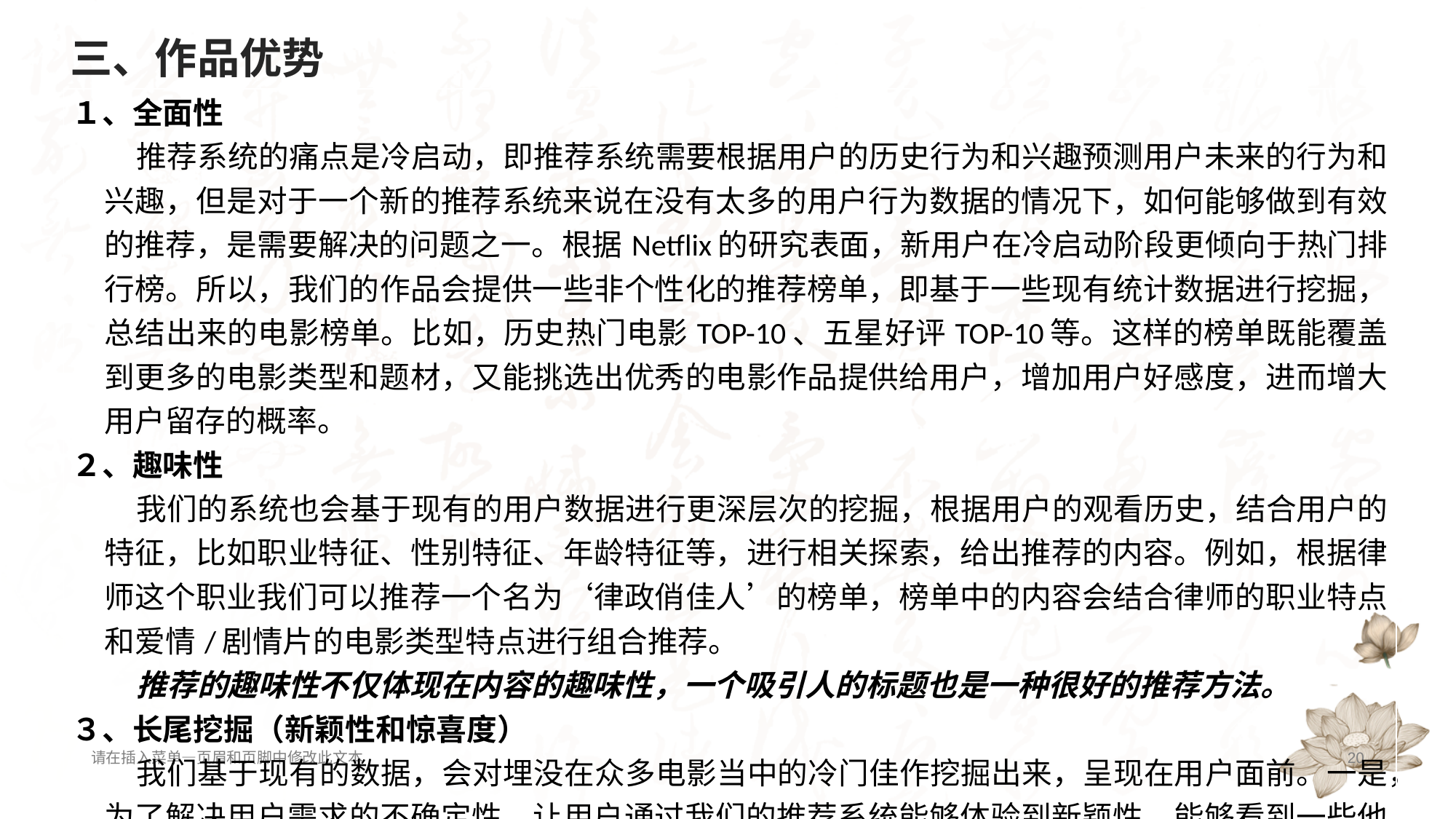

# 三、作品优势
| １、全面性 推荐系统的痛点是冷启动，即推荐系统需要根据用户的历史行为和兴趣预测用户未来的行为和兴趣，但是对于一个新的推荐系统来说在没有太多的用户行为数据的情况下，如何能够做到有效的推荐，是需要解决的问题之一。根据Netflix的研究表面，新用户在冷启动阶段更倾向于热门排行榜。所以，我们的作品会提供一些非个性化的推荐榜单，即基于一些现有统计数据进行挖掘，总结出来的电影榜单。比如，历史热门电影TOP-10、五星好评TOP-10等。这样的榜单既能覆盖到更多的电影类型和题材，又能挑选出优秀的电影作品提供给用户，增加用户好感度，进而增大用户留存的概率。 ２、趣味性 我们的系统也会基于现有的用户数据进行更深层次的挖掘，根据用户的观看历史，结合用户的特征，比如职业特征、性别特征、年龄特征等，进行相关探索，给出推荐的内容。例如，根据律师这个职业我们可以推荐一个名为‘律政俏佳人’的榜单，榜单中的内容会结合律师的职业特点和爱情/剧情片的电影类型特点进行组合推荐。 推荐的趣味性不仅体现在内容的趣味性，一个吸引人的标题也是一种很好的推荐方法。 ３、长尾挖掘（新颖性和惊喜度） 我们基于现有的数据，会对埋没在众多电影当中的冷门佳作挖掘出来，呈现在用户面前。一是，为了解决用户需求的不确定性，让用户通过我们的推荐系统能够体验到新颖性，能够看到一些他们平时可能不会关注到的一些电影作品。二是，为了提高用户的留存率，当我们的系统推荐出一些让客户感到惊喜的电影，用户可能会持续关注我们的推荐内容以便获得更多的‘惊喜’。 |
| --- |
请在插 入菜单—页眉和页脚中修改此文本
20